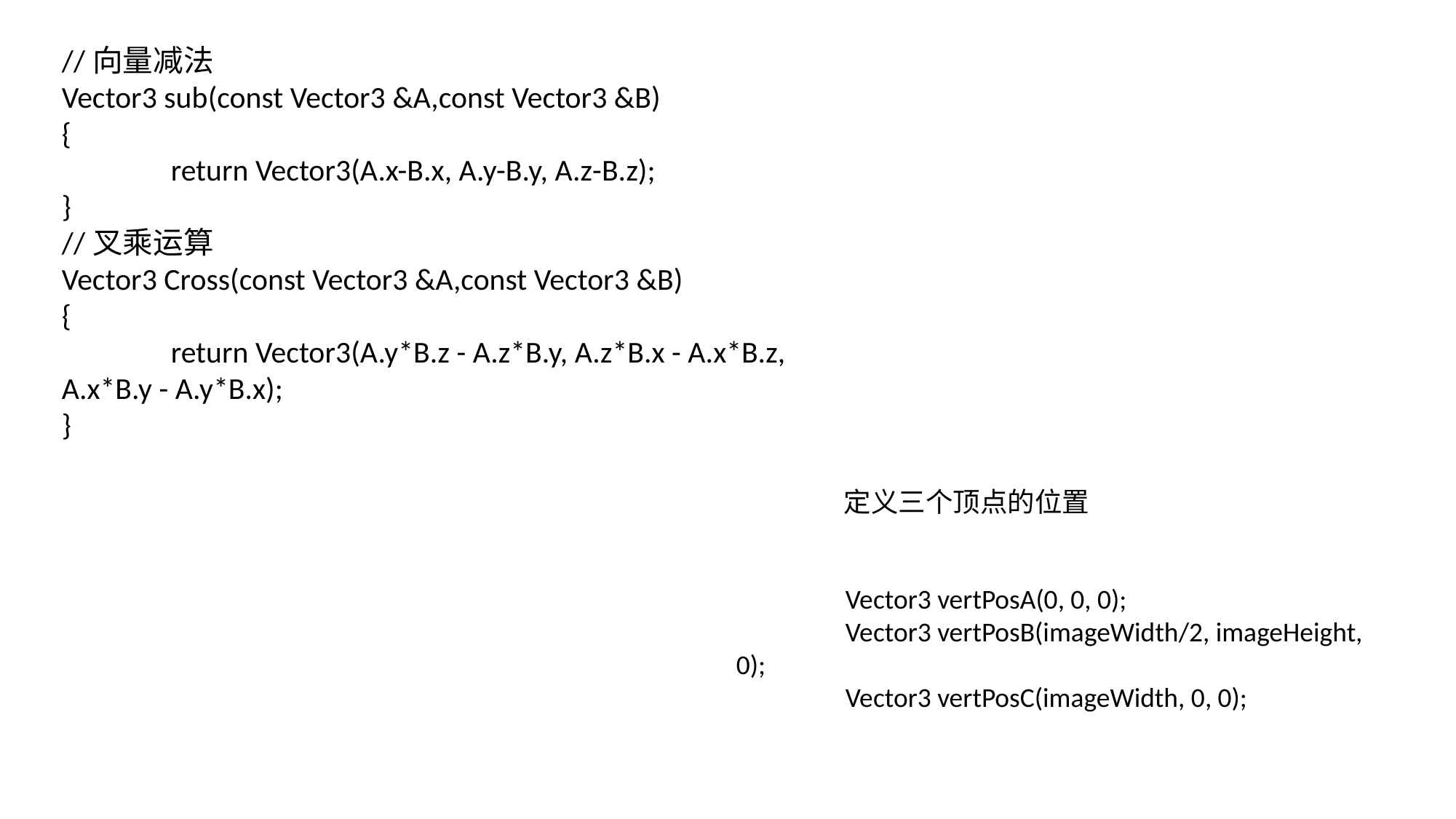

//向量减法
Vector3 sub(const Vector3 &A,const Vector3 &B)
{
	return Vector3(A.x-B.x, A.y-B.y, A.z-B.z);
}
//叉乘运算
Vector3 Cross(const Vector3 &A,const Vector3 &B)
{
	return Vector3(A.y*B.z - A.z*B.y, A.z*B.x - A.x*B.z, A.x*B.y - A.y*B.x);
}
定义三个顶点的位置
	Vector3 vertPosA(0, 0, 0);
	Vector3 vertPosB(imageWidth/2, imageHeight, 0);
	Vector3 vertPosC(imageWidth, 0, 0);